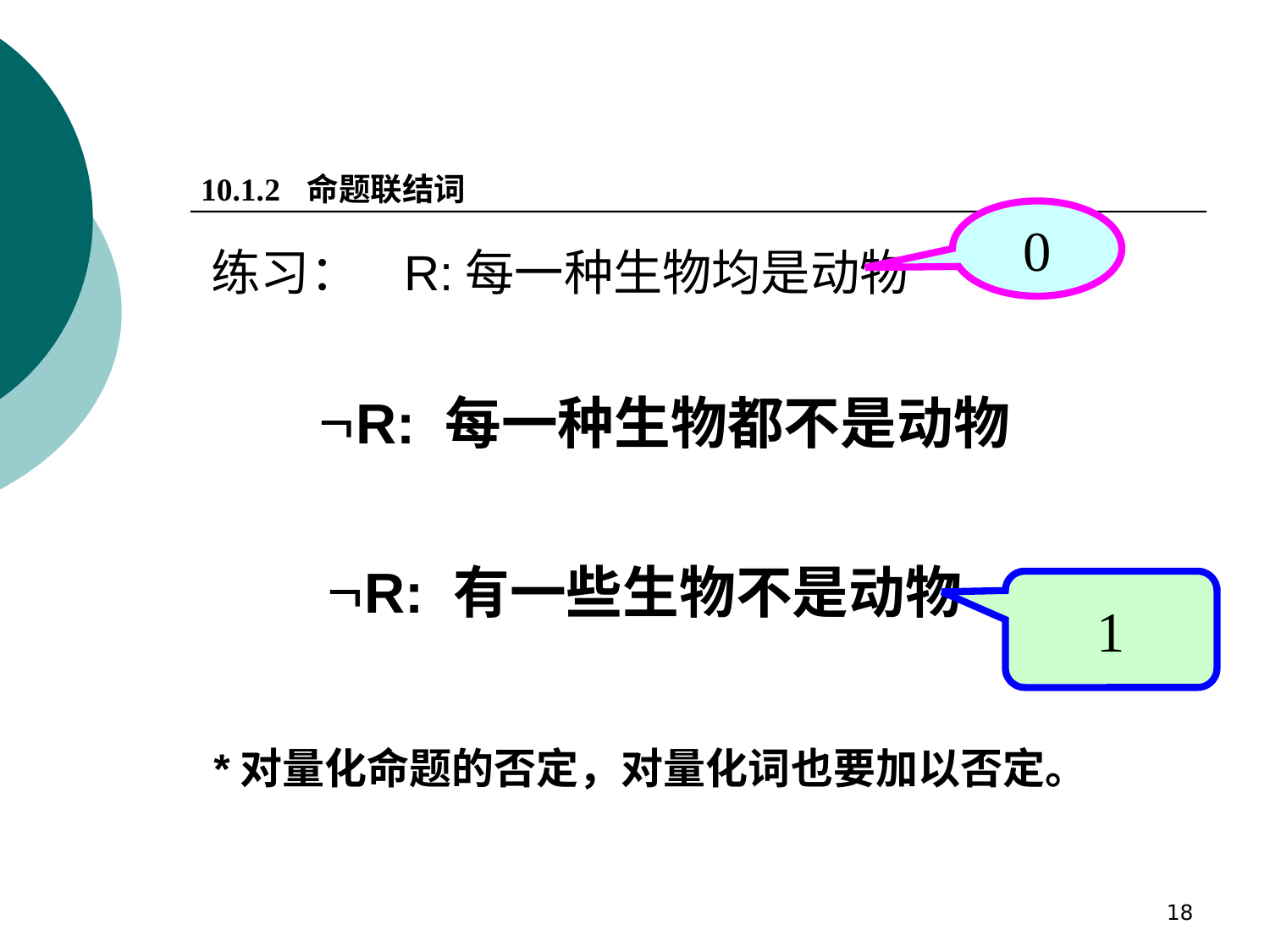

10.1.2 命题联结词
0
练习：   R:每一种生物均是动物
¬R: 每一种生物都不是动物
¬R: 有一些生物不是动物
1
*对量化命题的否定，对量化词也要加以否定。
18